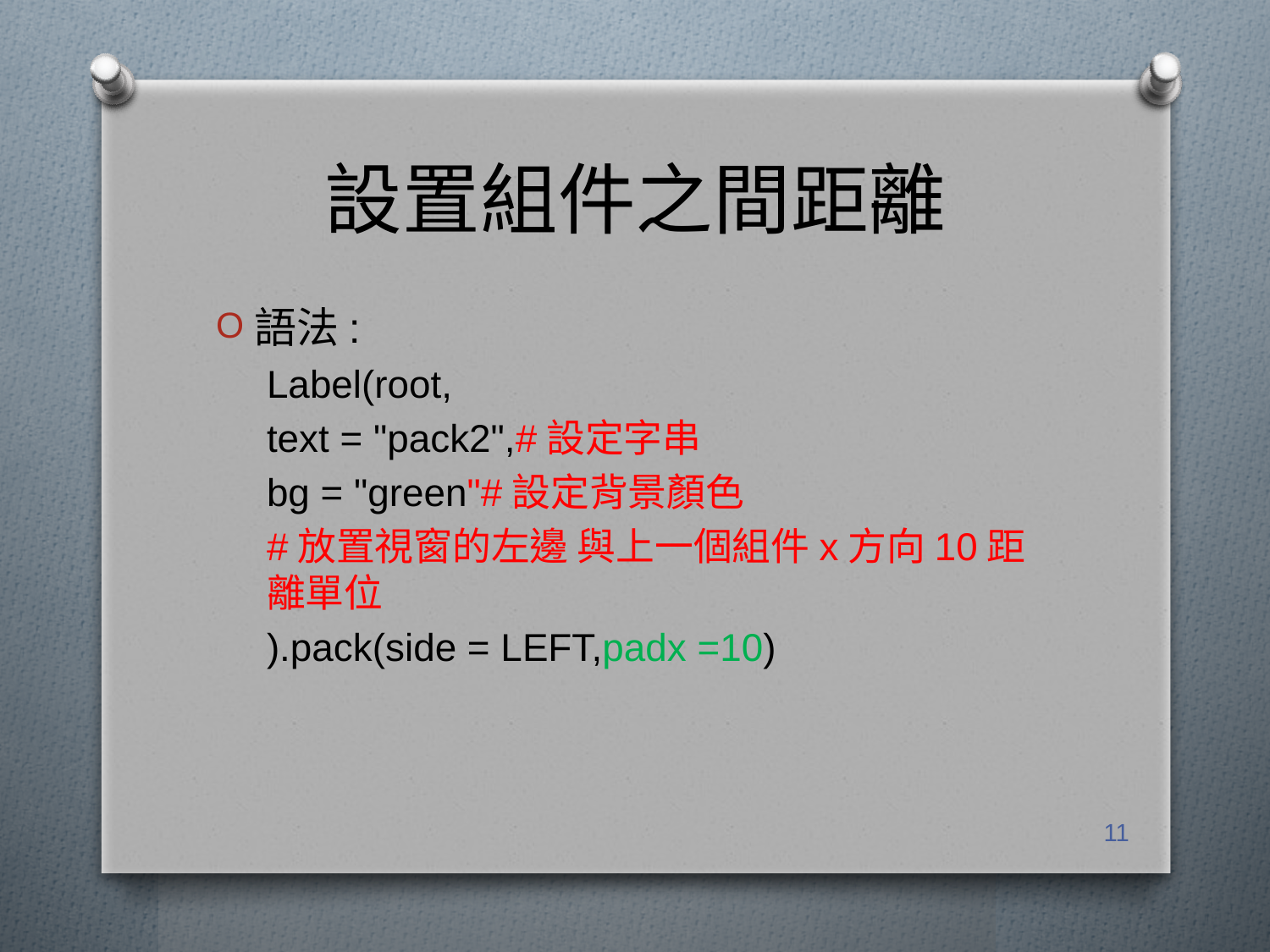

# 設置組件之間距離
語法:
Label(root,
text = "pack2",#設定字串
bg = "green"#設定背景顏色
#放置視窗的左邊 與上一個組件x方向10距離單位
).pack(side = LEFT,padx =10)

11